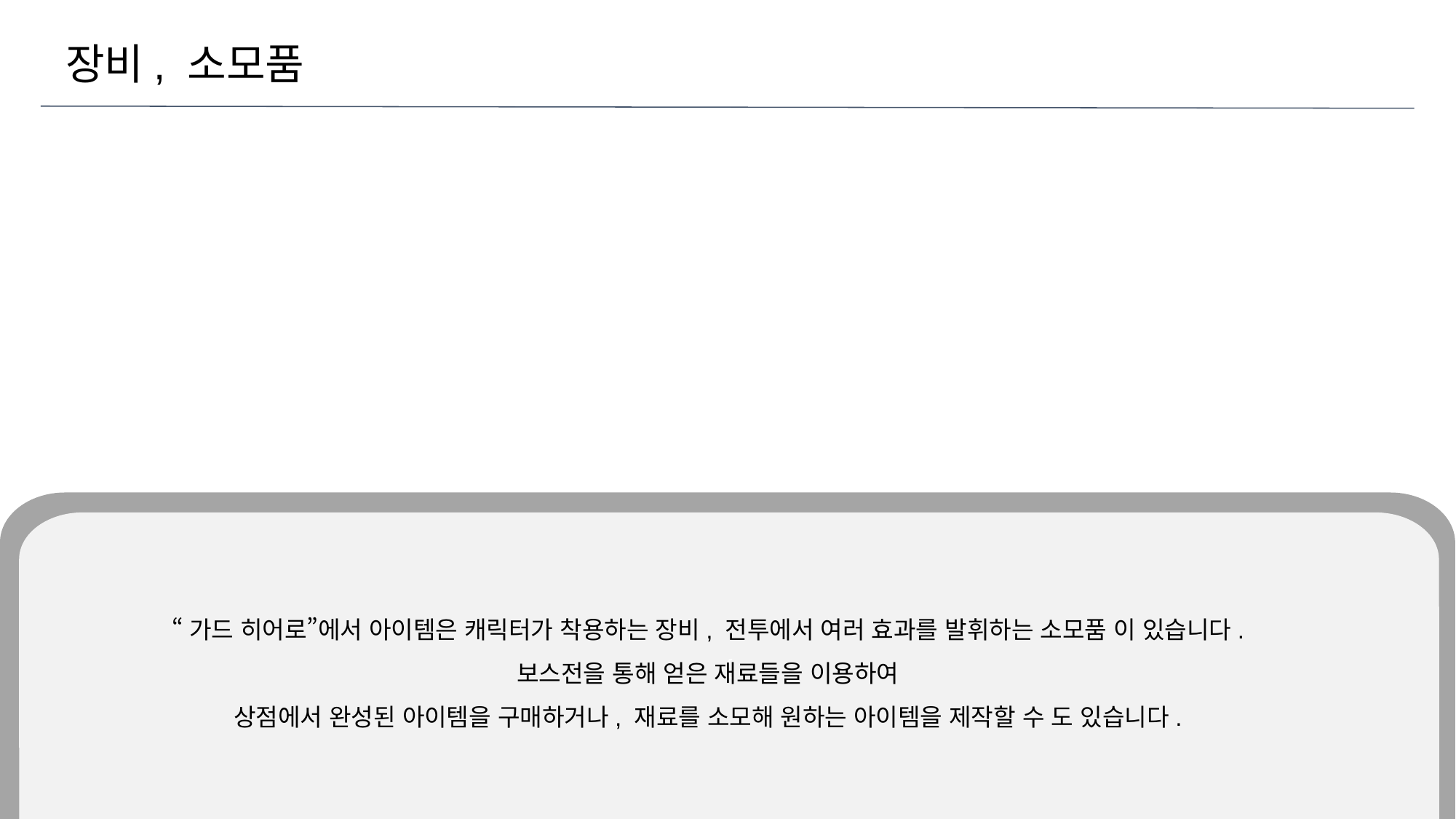

# 장비, 소모품
“가드 히어로”에서 아이템은 캐릭터가 착용하는 장비, 전투에서 여러 효과를 발휘하는 소모품 이 있습니다.
보스전을 통해 얻은 재료들을 이용하여
상점에서 완성된 아이템을 구매하거나, 재료를 소모해 원하는 아이템을 제작할 수 도 있습니다.